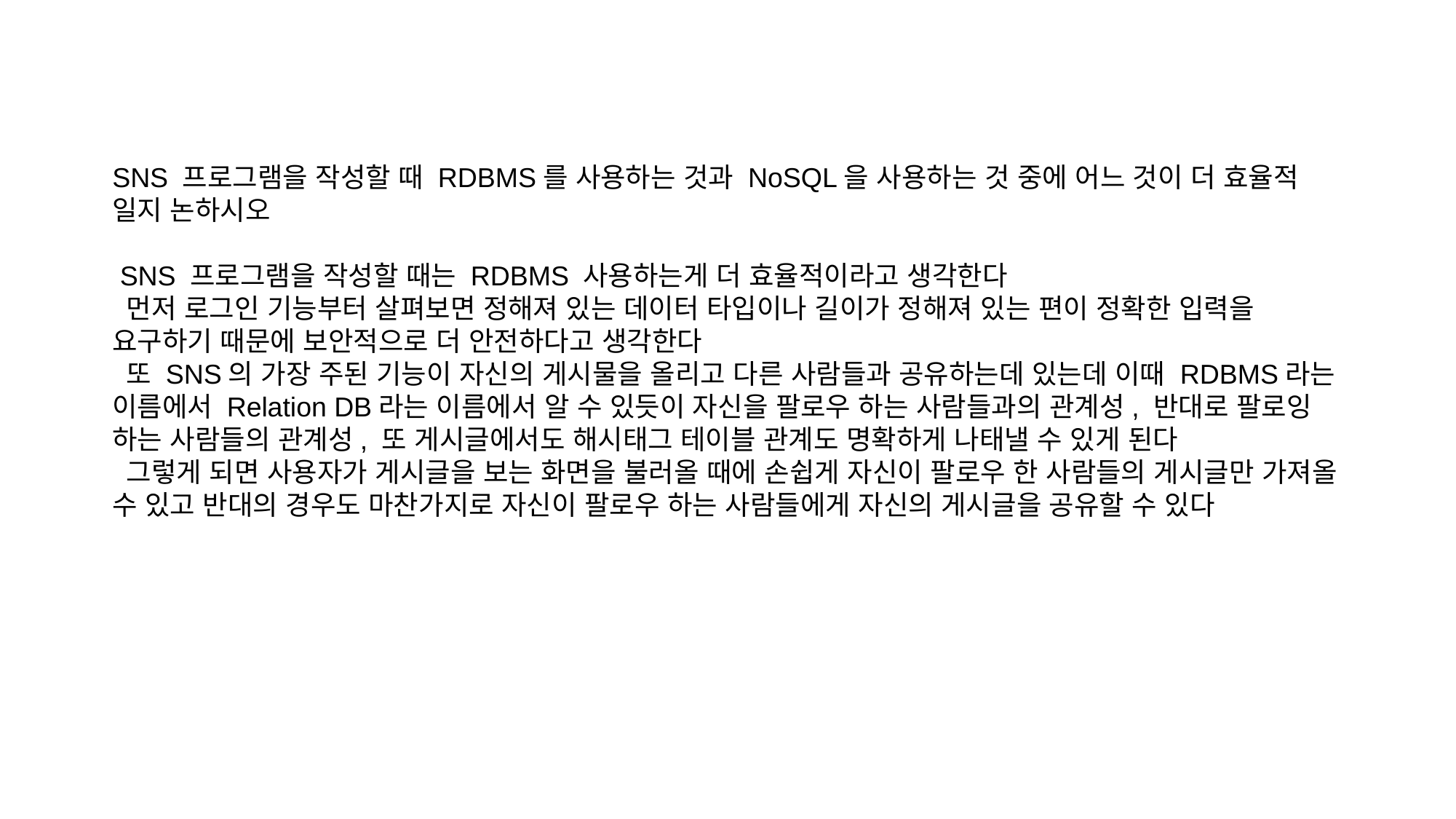

SNS 프로그램을 작성할 때 RDBMS를 사용하는 것과 NoSQL을 사용하는 것 중에 어느 것이 더 효율적 일지 논하시오

 SNS 프로그램을 작성할 때는 RDBMS 사용하는게 더 효율적이라고 생각한다
 먼저 로그인 기능부터 살펴보면 정해져 있는 데이터 타입이나 길이가 정해져 있는 편이 정확한 입력을 요구하기 때문에 보안적으로 더 안전하다고 생각한다
 또 SNS의 가장 주된 기능이 자신의 게시물을 올리고 다른 사람들과 공유하는데 있는데 이때 RDBMS라는 이름에서 Relation DB라는 이름에서 알 수 있듯이 자신을 팔로우 하는 사람들과의 관계성, 반대로 팔로잉 하는 사람들의 관계성, 또 게시글에서도 해시태그 테이블 관계도 명확하게 나태낼 수 있게 된다
 그렇게 되면 사용자가 게시글을 보는 화면을 불러올 때에 손쉽게 자신이 팔로우 한 사람들의 게시글만 가져올 수 있고 반대의 경우도 마찬가지로 자신이 팔로우 하는 사람들에게 자신의 게시글을 공유할 수 있다